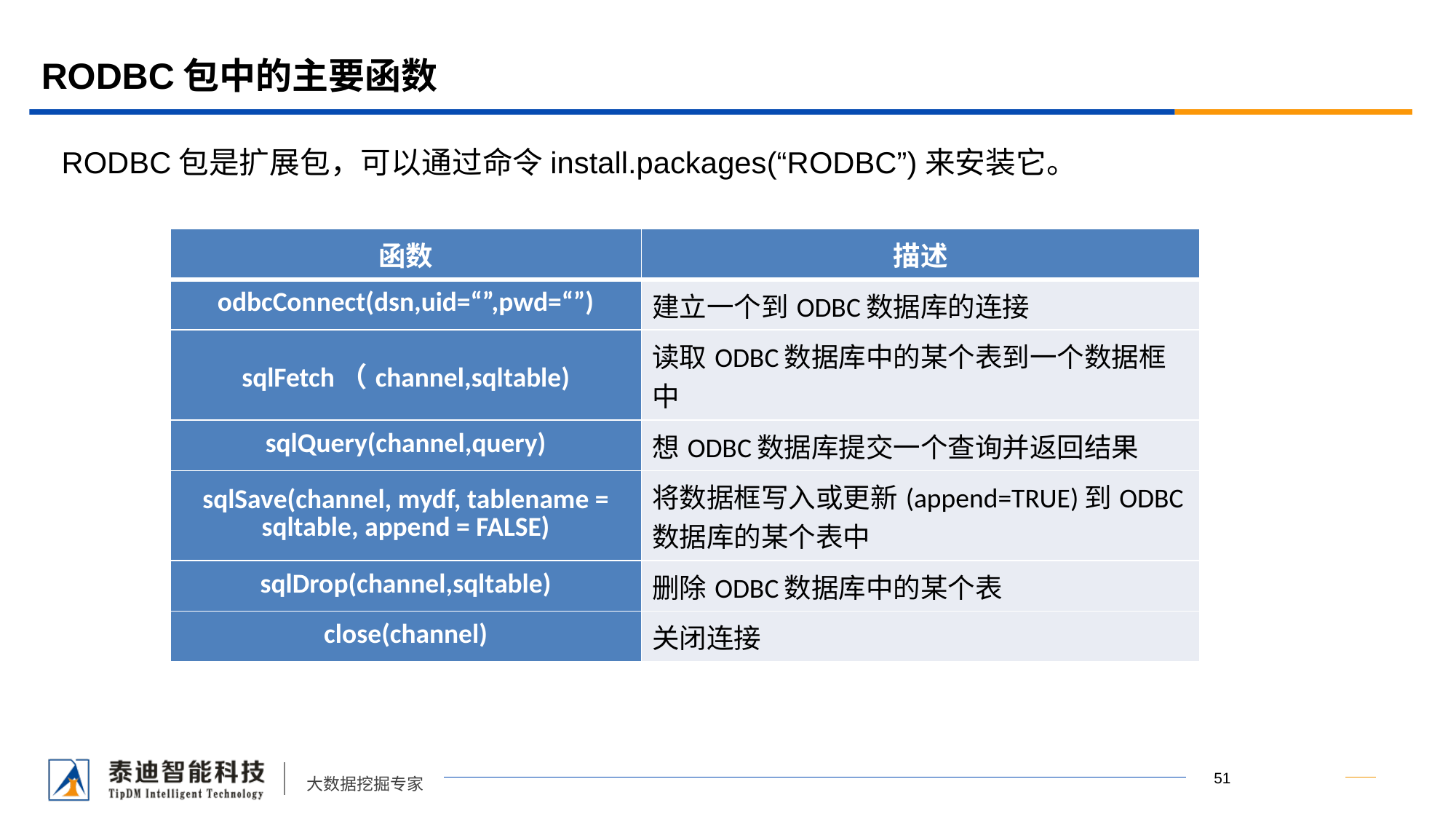

# RODBC包中的主要函数
RODBC包是扩展包，可以通过命令install.packages(“RODBC”)来安装它。
| 函数 | 描述 |
| --- | --- |
| odbcConnect(dsn,uid=“”,pwd=“”) | 建立一个到ODBC数据库的连接 |
| sqlFetch（channel,sqltable) | 读取ODBC数据库中的某个表到一个数据框中 |
| sqlQuery(channel,query) | 想ODBC数据库提交一个查询并返回结果 |
| sqlSave(channel, mydf, tablename = sqltable, append = FALSE) | 将数据框写入或更新(append=TRUE)到ODBC数据库的某个表中 |
| sqlDrop(channel,sqltable) | 删除ODBC数据库中的某个表 |
| close(channel) | 关闭连接 |